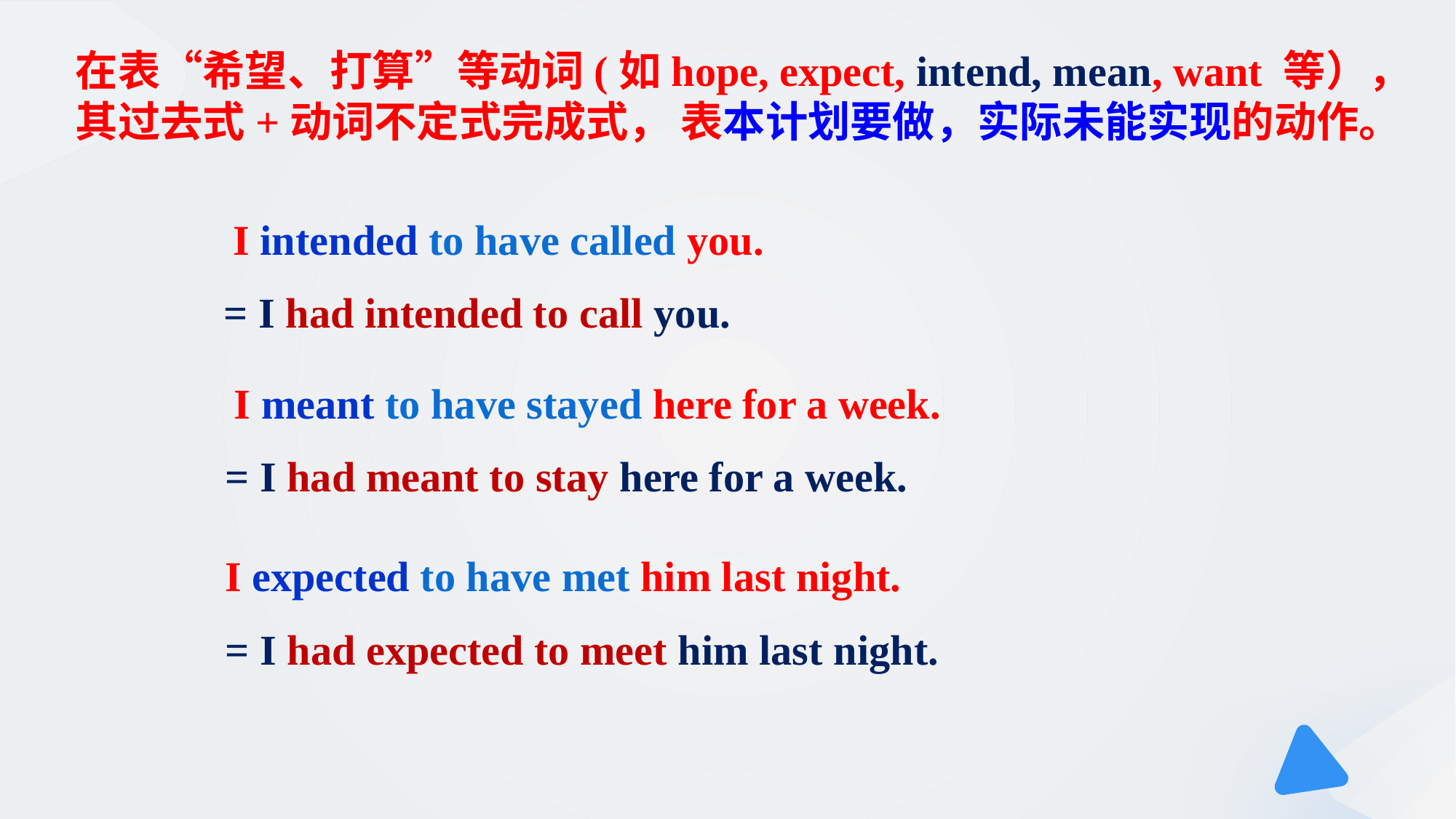

在表“希望、打算”等动词(如hope, expect, intend, mean, want 等），其过去式+动词不定式完成式， 表本计划要做，实际未能实现的动作。
I intended to have called you.
= I had intended to call you.
I meant to have stayed here for a week.
= I had meant to stay here for a week.
I expected to have met him last night.
= I had expected to meet him last night.